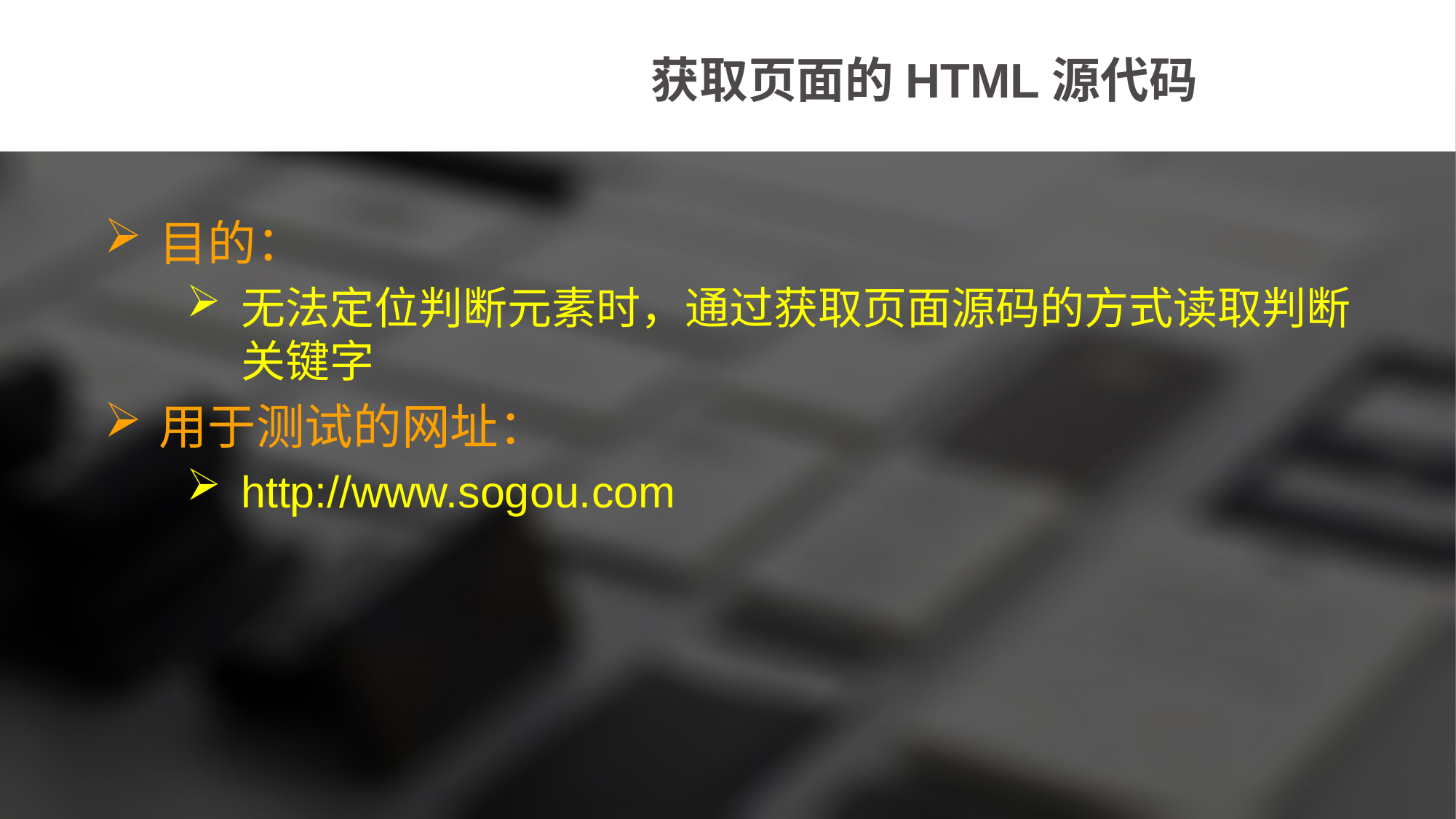

获取页面的HTML源代码
目的：
无法定位判断元素时，通过获取页面源码的方式读取判断关键字
用于测试的网址：
http://www.sogou.com